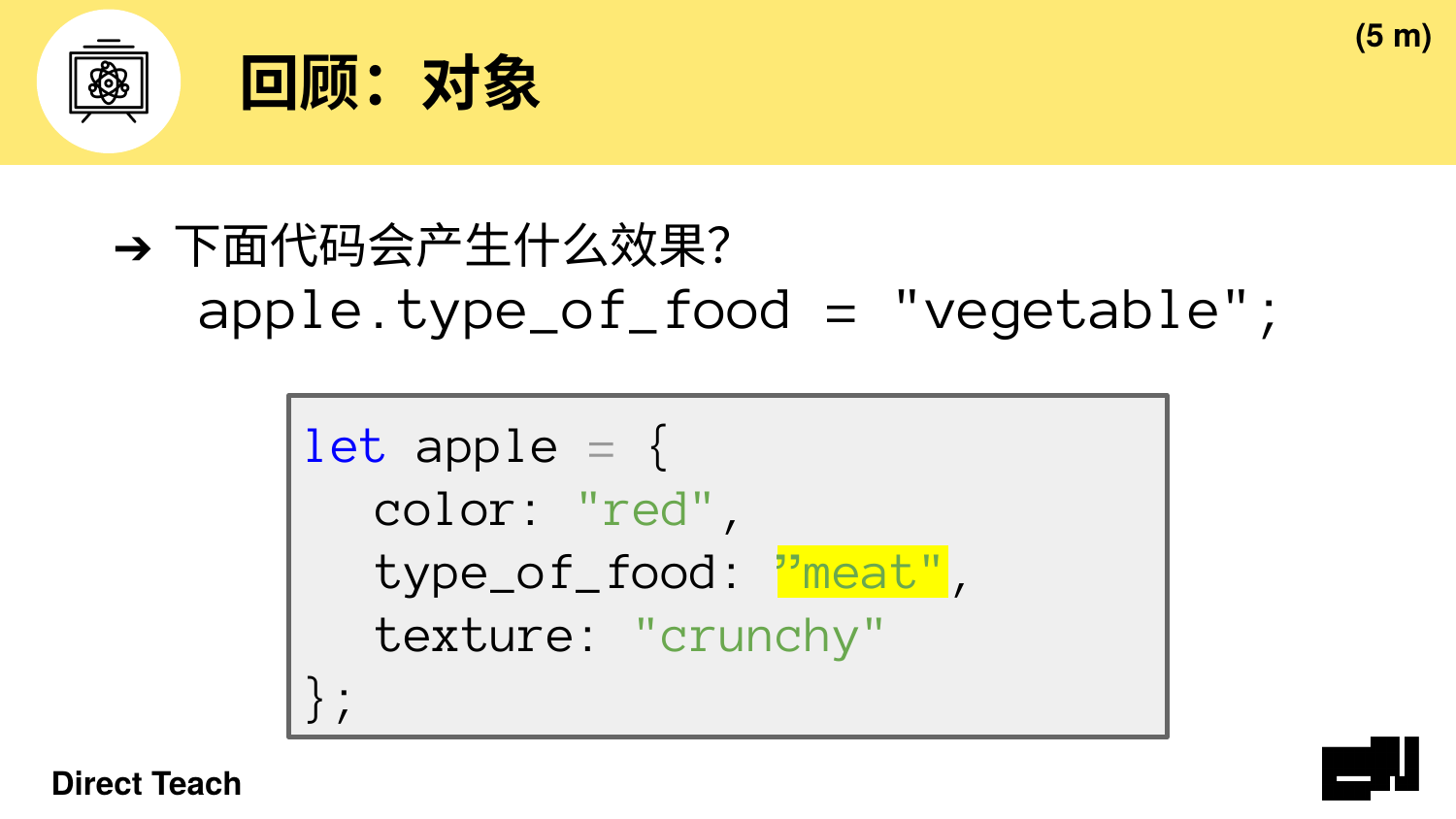

(5 m)
# 回顾：对象
下面代码会产生什么效果？

apple.type_of_food = "vegetable";
let apple = {
color: "red",
type_of_food: ”meat",
texture: "crunchy"
};